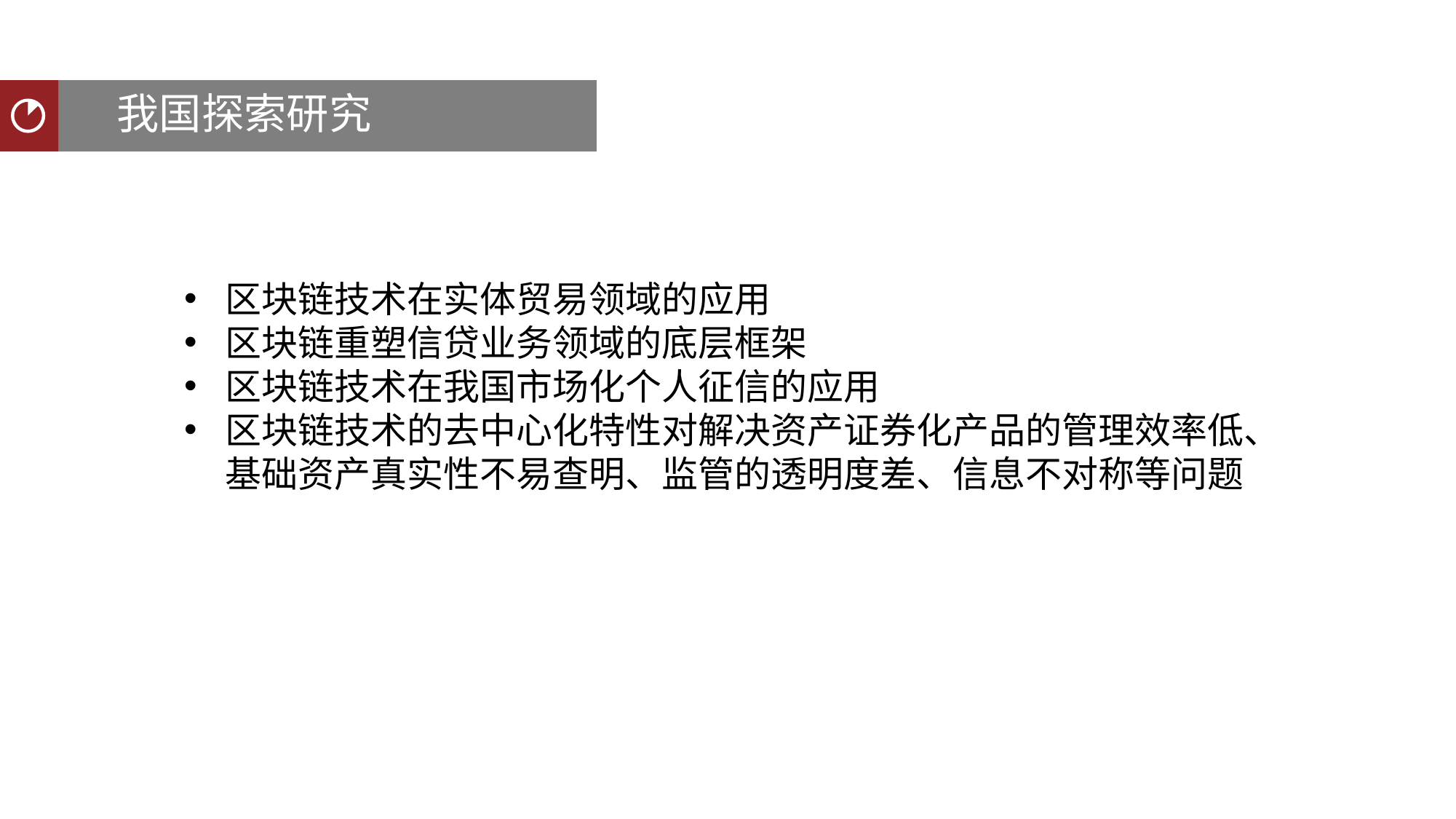

我国探索研究
区块链技术在实体贸易领域的应用
区块链重塑信贷业务领域的底层框架
区块链技术在我国市场化个人征信的应用
区块链技术的去中心化特性对解决资产证券化产品的管理效率低、基础资产真实性不易查明、监管的透明度差、信息不对称等问题